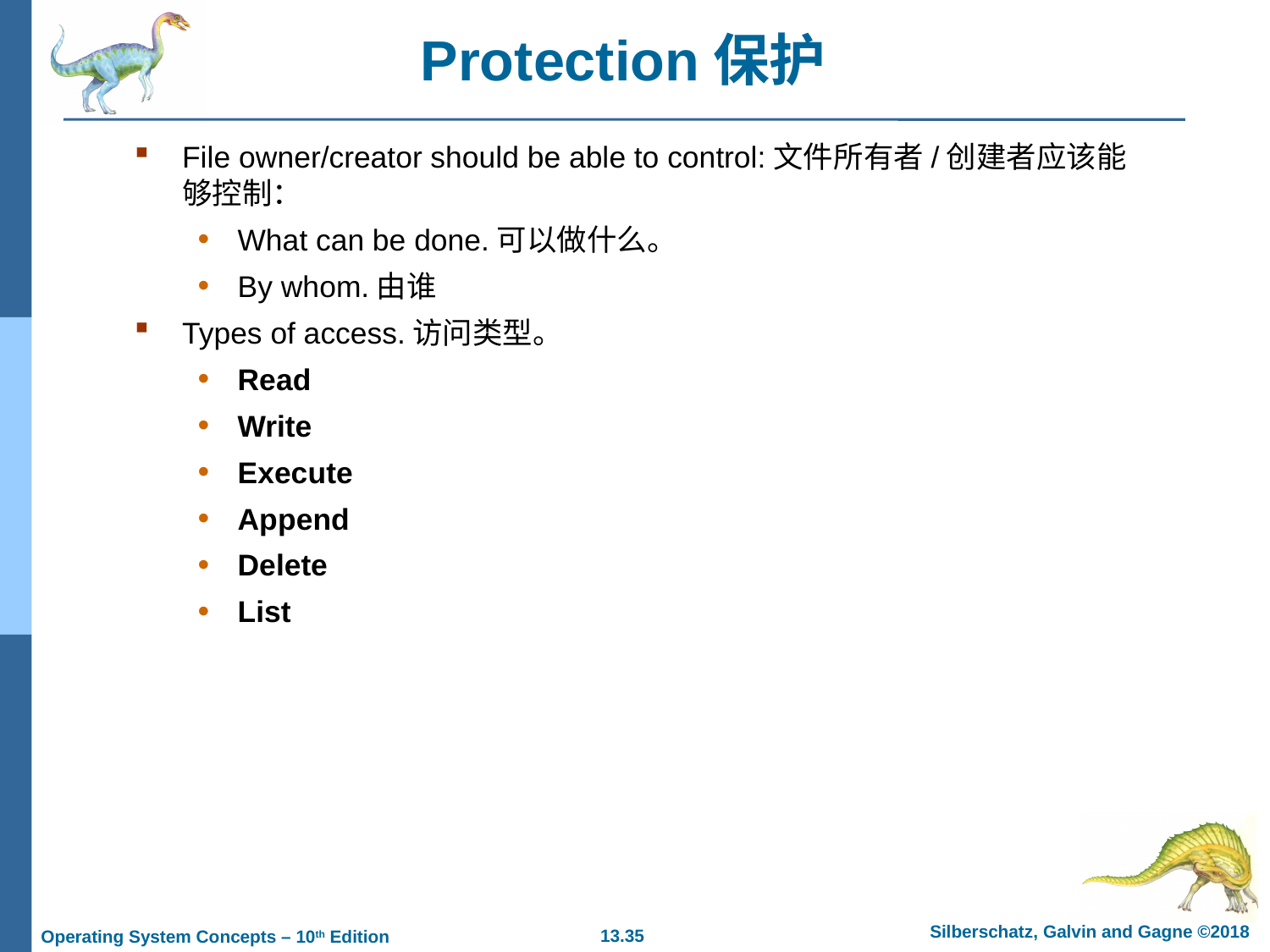

# Protection保护
File owner/creator should be able to control:文件所有者/创建者应该能够控制：
What can be done.可以做什么。
By whom.由谁
Types of access.访问类型。
Read
Write
Execute
Append
Delete
List